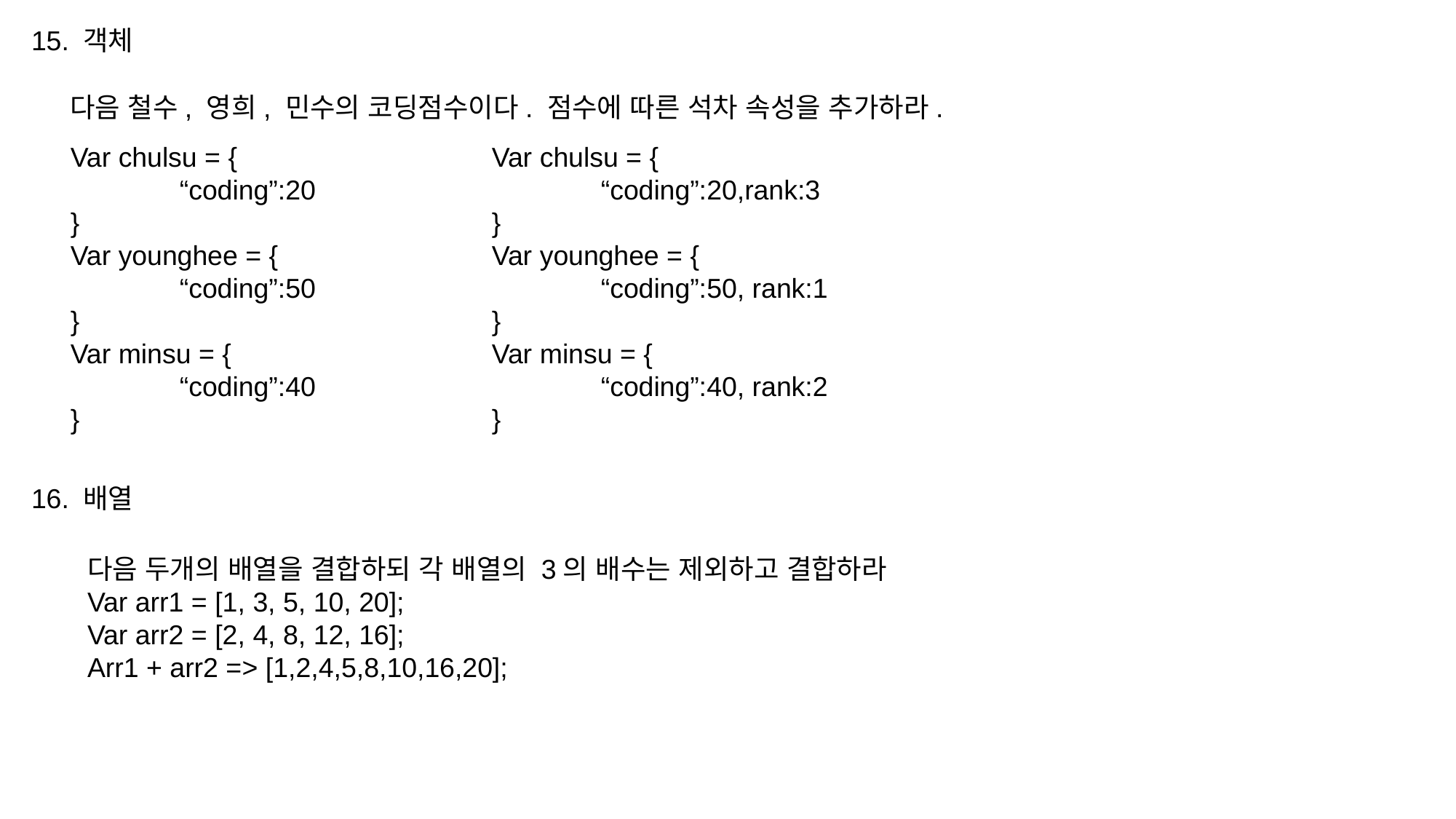

15. 객체
다음 철수, 영희, 민수의 코딩점수이다. 점수에 따른 석차 속성을 추가하라.
Var chulsu = {
	“coding”:20
}
Var younghee = {
	“coding”:50
}
Var minsu = {
	“coding”:40
}

Var chulsu = {
	“coding”:20,rank:3
}
Var younghee = {
	“coding”:50, rank:1
}
Var minsu = {
	“coding”:40, rank:2
}

16. 배열
다음 두개의 배열을 결합하되 각 배열의 3의 배수는 제외하고 결합하라
Var arr1 = [1, 3, 5, 10, 20];
Var arr2 = [2, 4, 8, 12, 16];
Arr1 + arr2 => [1,2,4,5,8,10,16,20];